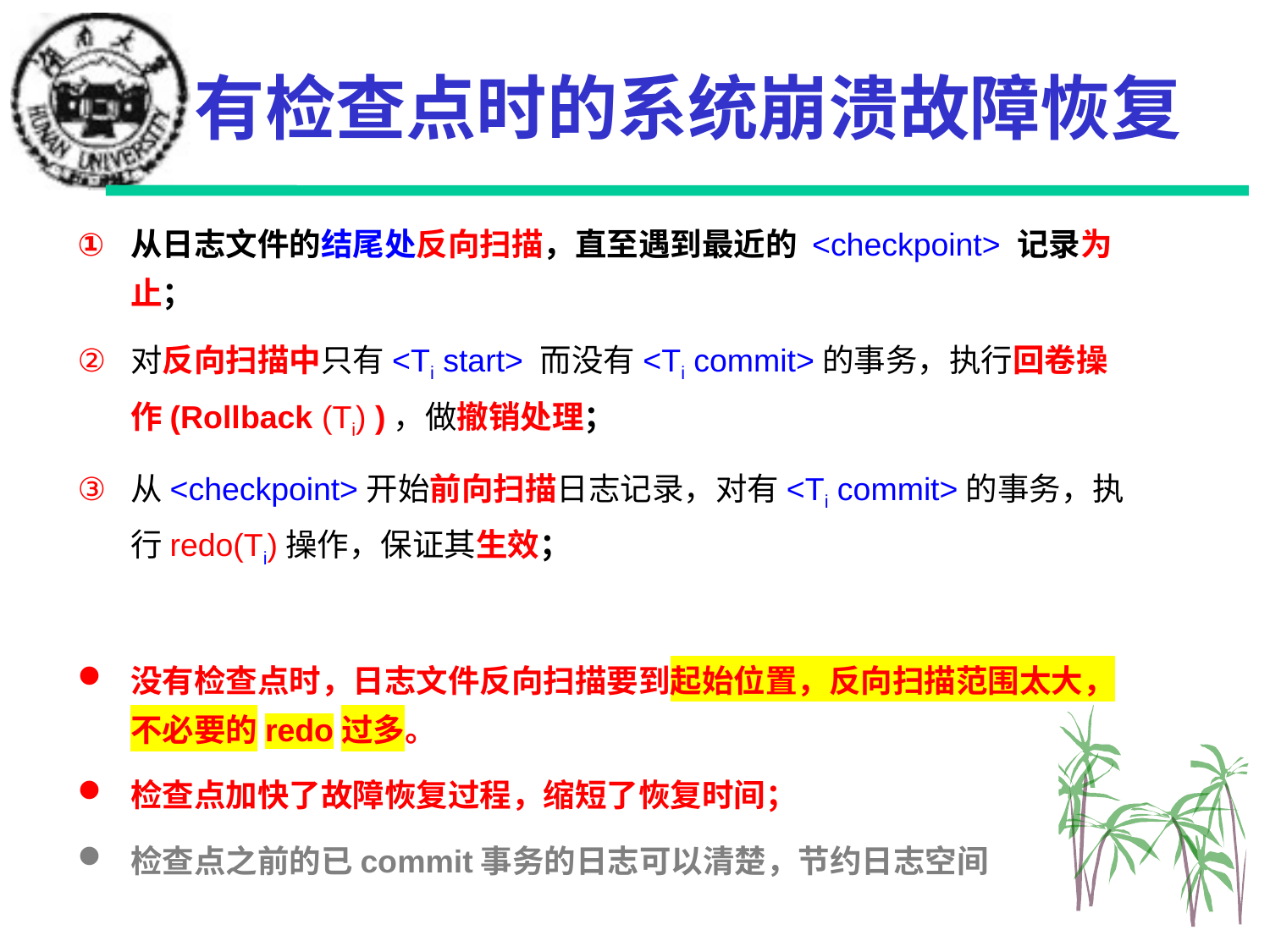

# 有检查点时的系统崩溃故障恢复
从日志文件的结尾处反向扫描，直至遇到最近的 <checkpoint> 记录为止；
对反向扫描中只有<Ti start> 而没有<Ti commit>的事务，执行回卷操作(Rollback (Ti) )，做撤销处理；
从<checkpoint>开始前向扫描日志记录，对有<Ti commit>的事务，执行redo(Ti)操作，保证其生效；

没有检查点时，日志文件反向扫描要到起始位置，反向扫描范围太大，不必要的redo过多。
检查点加快了故障恢复过程，缩短了恢复时间；
检查点之前的已commit事务的日志可以清楚，节约日志空间